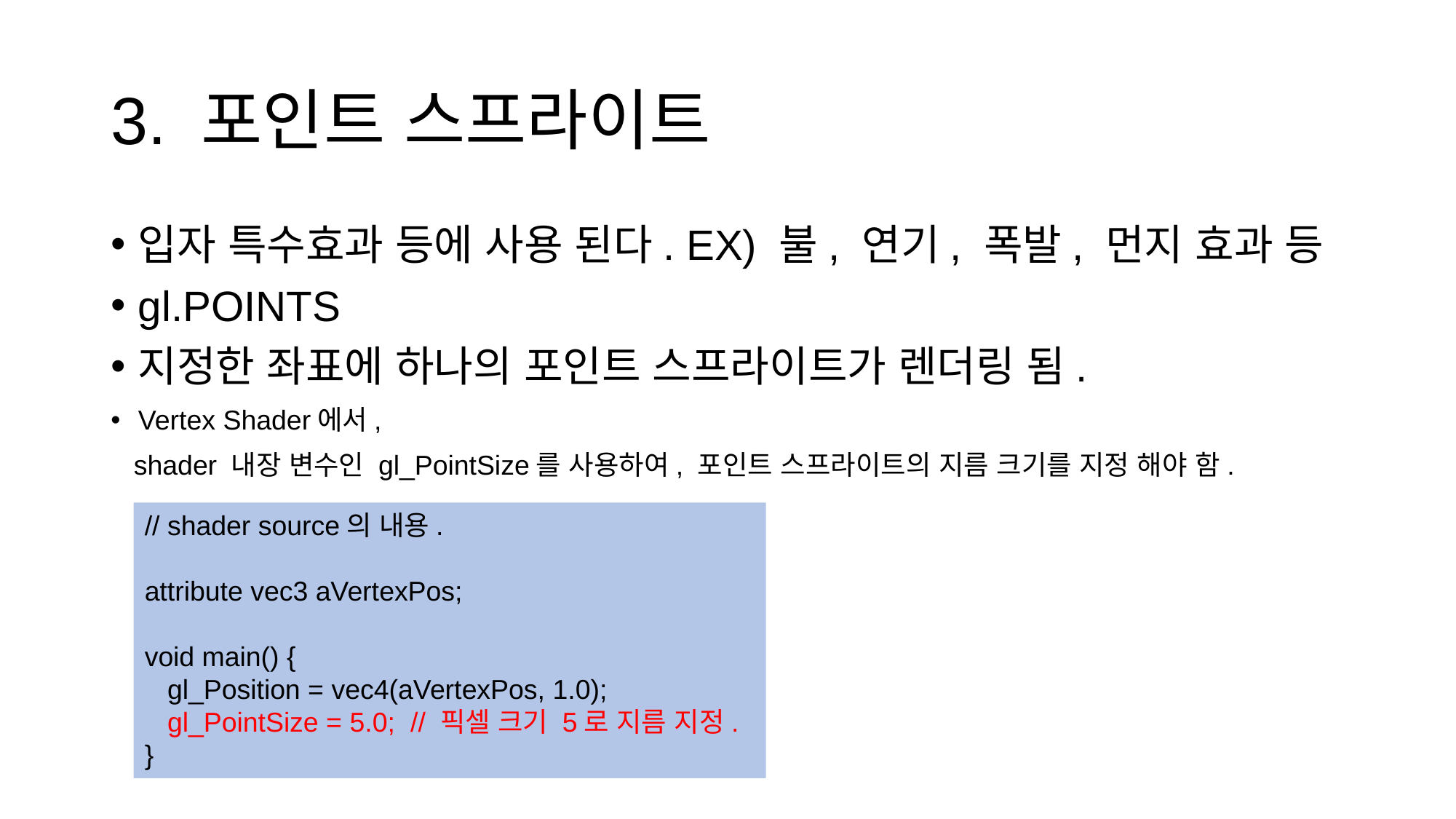

# 3. 포인트 스프라이트
입자 특수효과 등에 사용 된다. EX) 불, 연기, 폭발, 먼지 효과 등
gl.POINTS
지정한 좌표에 하나의 포인트 스프라이트가 렌더링 됨.
Vertex Shader에서,
   shader 내장 변수인 gl_PointSize를 사용하여, 포인트 스프라이트의 지름 크기를 지정 해야 함.

// shader source의 내용.

attribute vec3 aVertexPos;

void main() {
   gl_Position = vec4(aVertexPos, 1.0);
   gl_PointSize = 5.0;  // 픽셀 크기 5로 지름 지정.
}